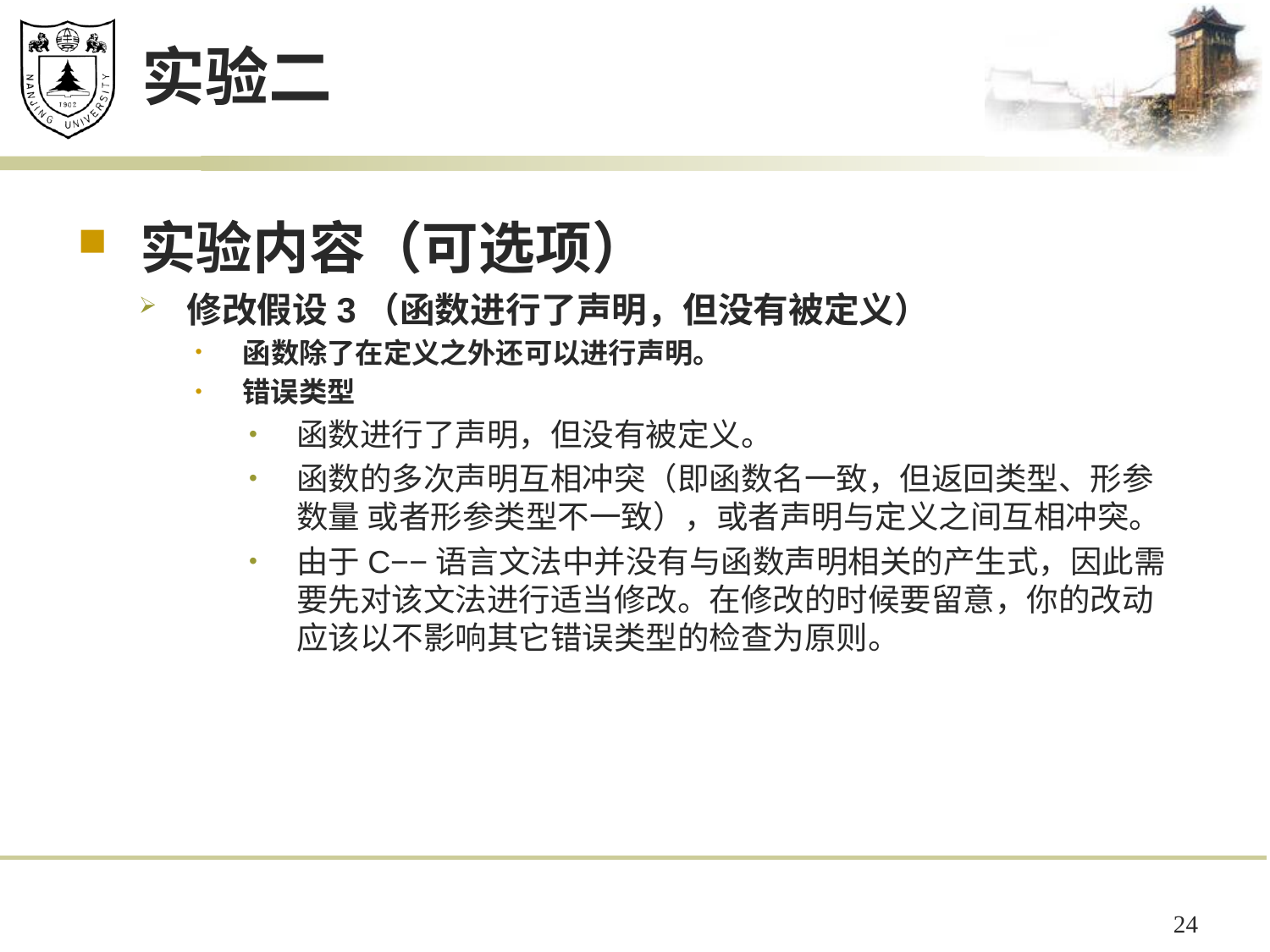

# 实验二
实验内容（可选项）
修改假设3（函数进行了声明，但没有被定义）
函数除了在定义之外还可以进行声明。
错误类型
函数进行了声明，但没有被定义。
函数的多次声明互相冲突（即函数名一致，但返回类型、形参数量 或者形参类型不一致），或者声明与定义之间互相冲突。
由于C−−语言文法中并没有与函数声明相关的产生式，因此需要先对该文法进行适当修改。在修改的时候要留意，你的改动应该以不影响其它错误类型的检查为原则。